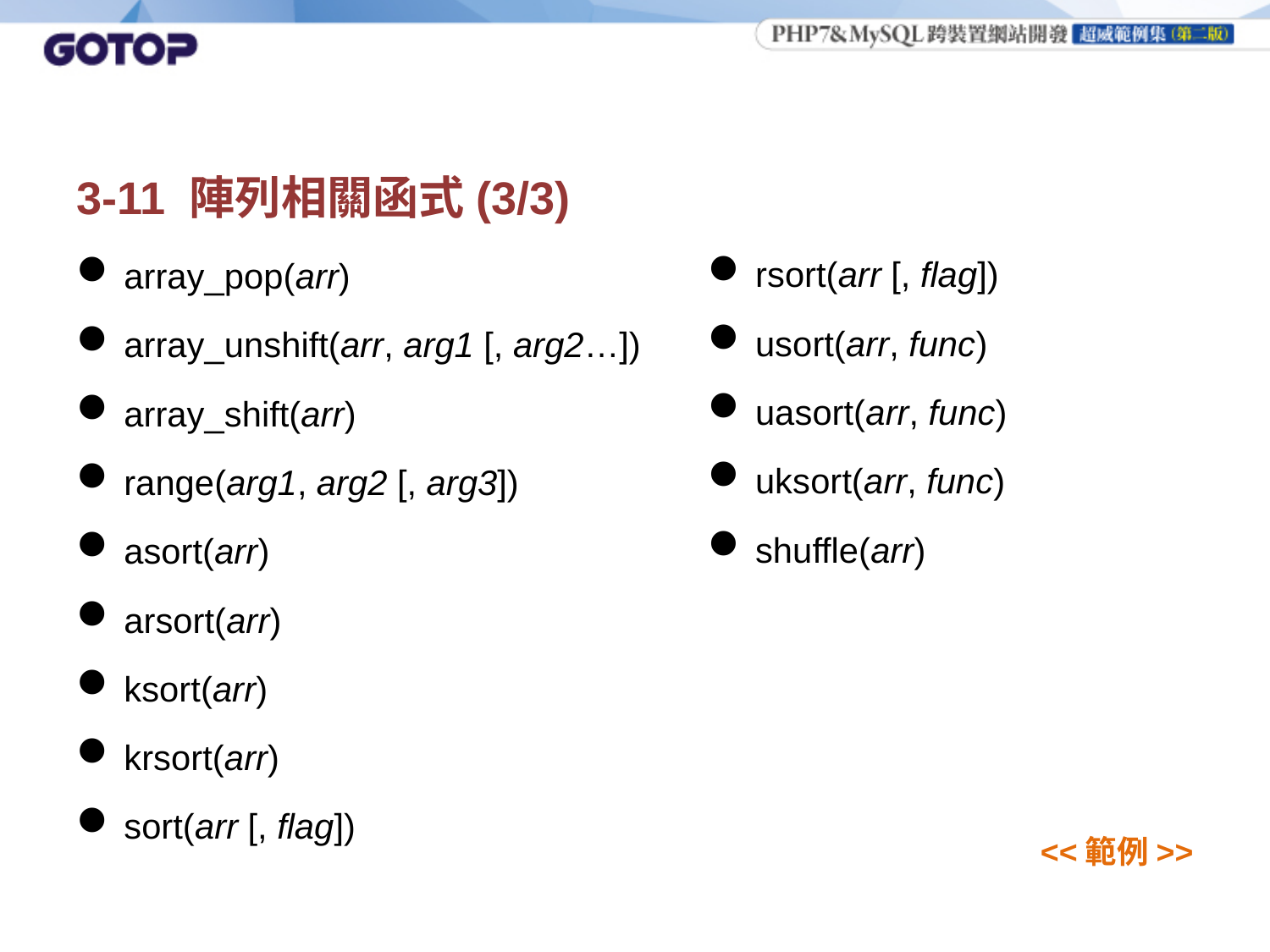

# 3-11 陣列相關函式(3/3)
rsort(arr [, flag])
usort(arr, func)
uasort(arr, func)
uksort(arr, func)
shuffle(arr)

array_pop(arr)
array_unshift(arr, arg1 [, arg2…])
array_shift(arr)
range(arg1, arg2 [, arg3])
asort(arr)
arsort(arr)
ksort(arr)
krsort(arr)
sort(arr [, flag])
<<範例>>